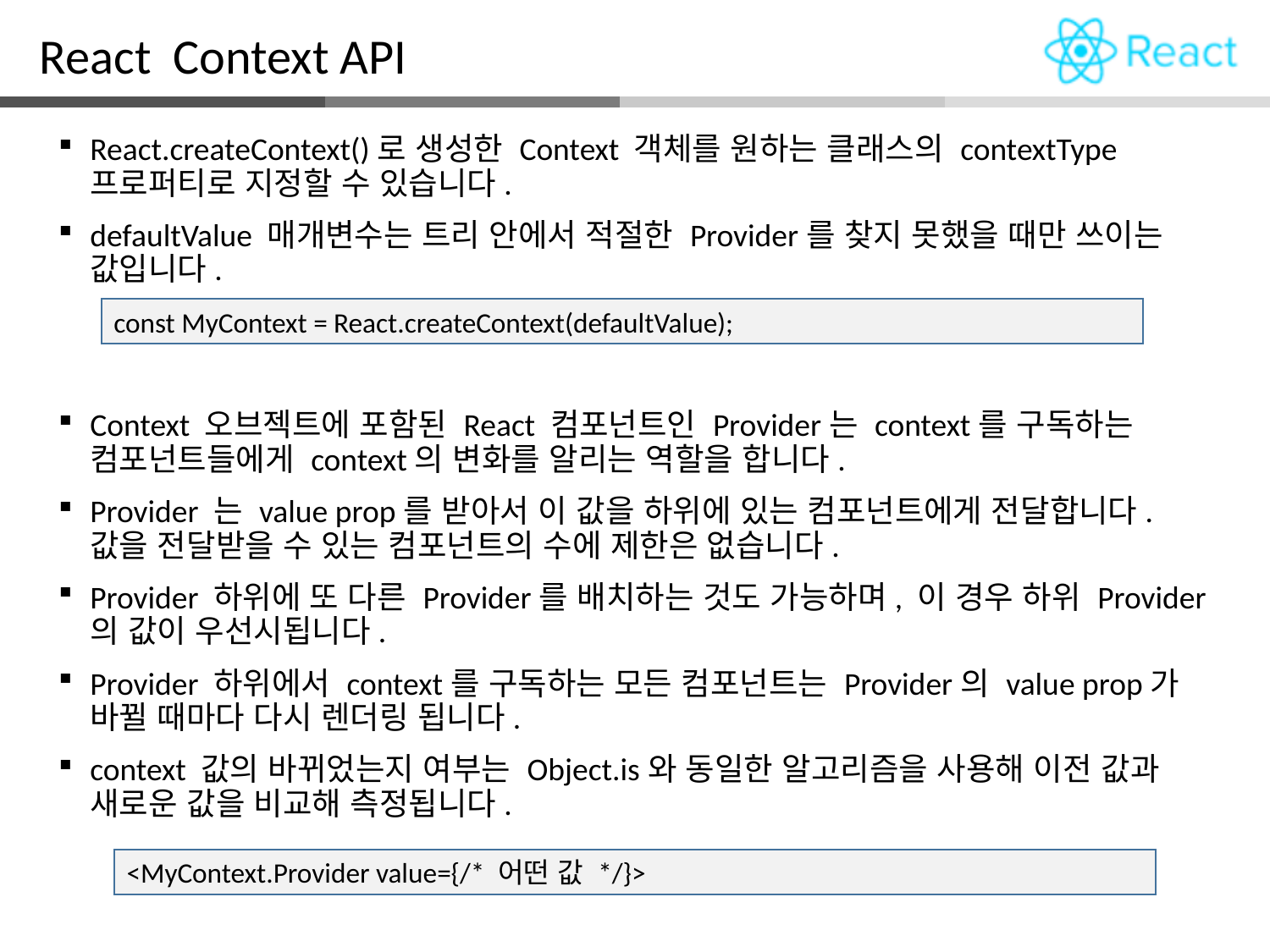

React  Context API
React.createContext()로 생성한 Context 객체를 원하는 클래스의 contextType 프로퍼티로 지정할 수 있습니다.
defaultValue 매개변수는 트리 안에서 적절한 Provider를 찾지 못했을 때만 쓰이는 값입니다.

Context 오브젝트에 포함된 React 컴포넌트인 Provider는 context를 구독하는 컴포넌트들에게 context의 변화를 알리는 역할을 합니다.
Provider 는 value prop를 받아서 이 값을 하위에 있는 컴포넌트에게 전달합니다. 값을 전달받을 수 있는 컴포넌트의 수에 제한은 없습니다.
Provider 하위에 또 다른 Provider를 배치하는 것도 가능하며, 이 경우 하위 Provider의 값이 우선시됩니다.
Provider 하위에서 context를 구독하는 모든 컴포넌트는 Provider의 value prop가 바뀔 때마다 다시 렌더링 됩니다.
context 값의 바뀌었는지 여부는 Object.is와 동일한 알고리즘을 사용해 이전 값과 새로운 값을 비교해 측정됩니다.

const MyContext = React.createContext(defaultValue);

<MyContext.Provider value={/* 어떤 값 */}>